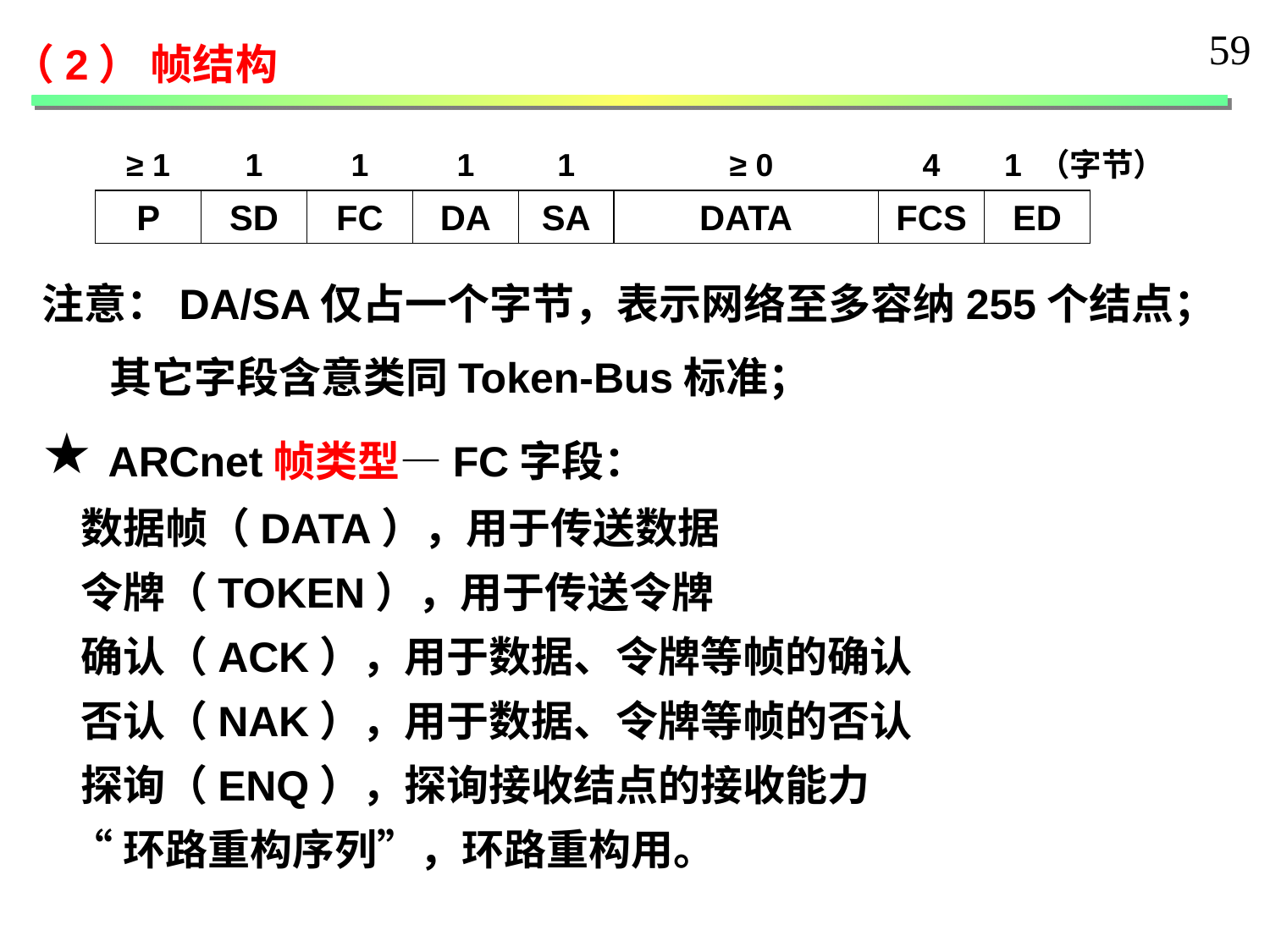

（2） 帧结构
59

≥ 1
1
1
1
1
≥ 0
4
1 （字节）
P
SD
FC
DA
SA
DATA
FCS
ED
注意：DA/SA仅占一个字节，表示网络至多容纳255个结点；
      其它字段含意类同Token-Bus标准；
 ARCnet帧类型—FC字段：
   数据帧（DATA），用于传送数据
   令牌（TOKEN），用于传送令牌
   确认（ACK），用于数据、令牌等帧的确认
   否认（NAK），用于数据、令牌等帧的否认
   探询（ENQ），探询接收结点的接收能力
   “环路重构序列”，环路重构用。